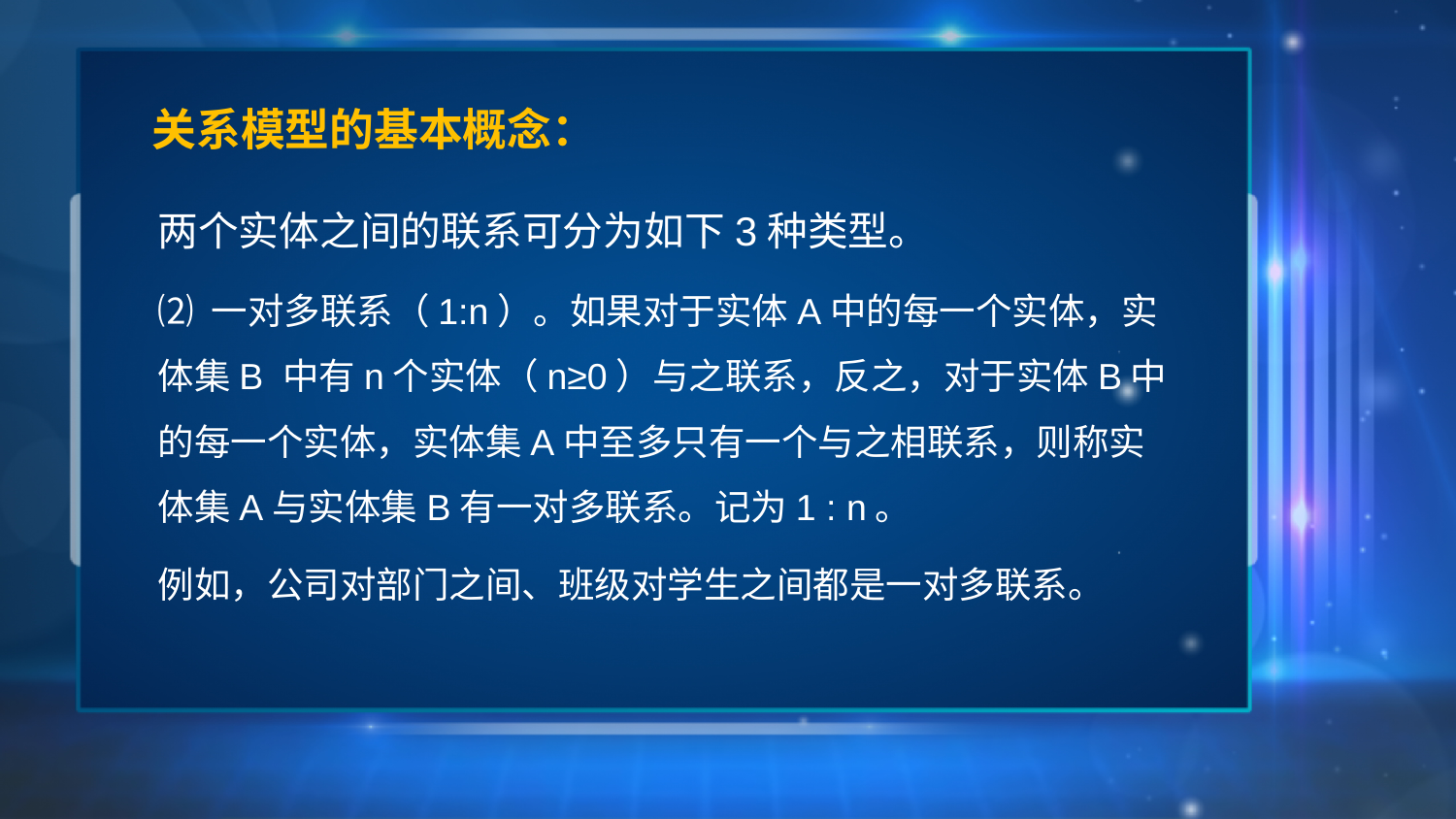

# 关系模型的基本概念：
两个实体之间的联系可分为如下3种类型。
⑵ 一对多联系（1:n）。如果对于实体A中的每一个实体，实体集B 中有n个实体（n≥0）与之联系，反之，对于实体B中的每一个实体，实体集A中至多只有一个与之相联系，则称实体集A与实体集B有一对多联系。记为1 : n。
例如，公司对部门之间、班级对学生之间都是一对多联系。